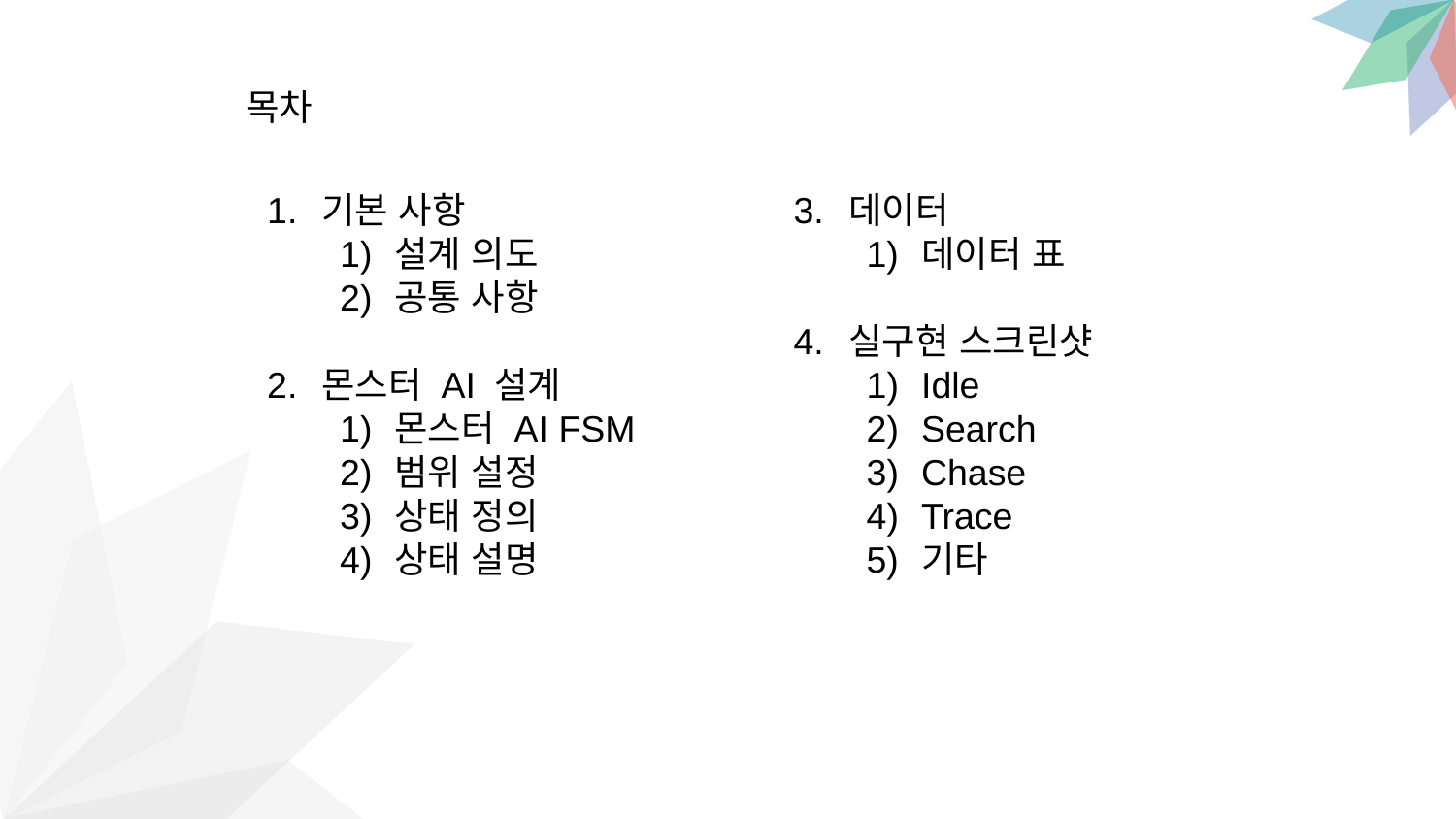

목차
기본 사항
설계 의도
공통 사항

몬스터 AI 설계
몬스터 AI FSM
범위 설정
상태 정의
상태 설명
데이터
데이터 표

실구현 스크린샷
Idle
Search
Chase
Trace
기타